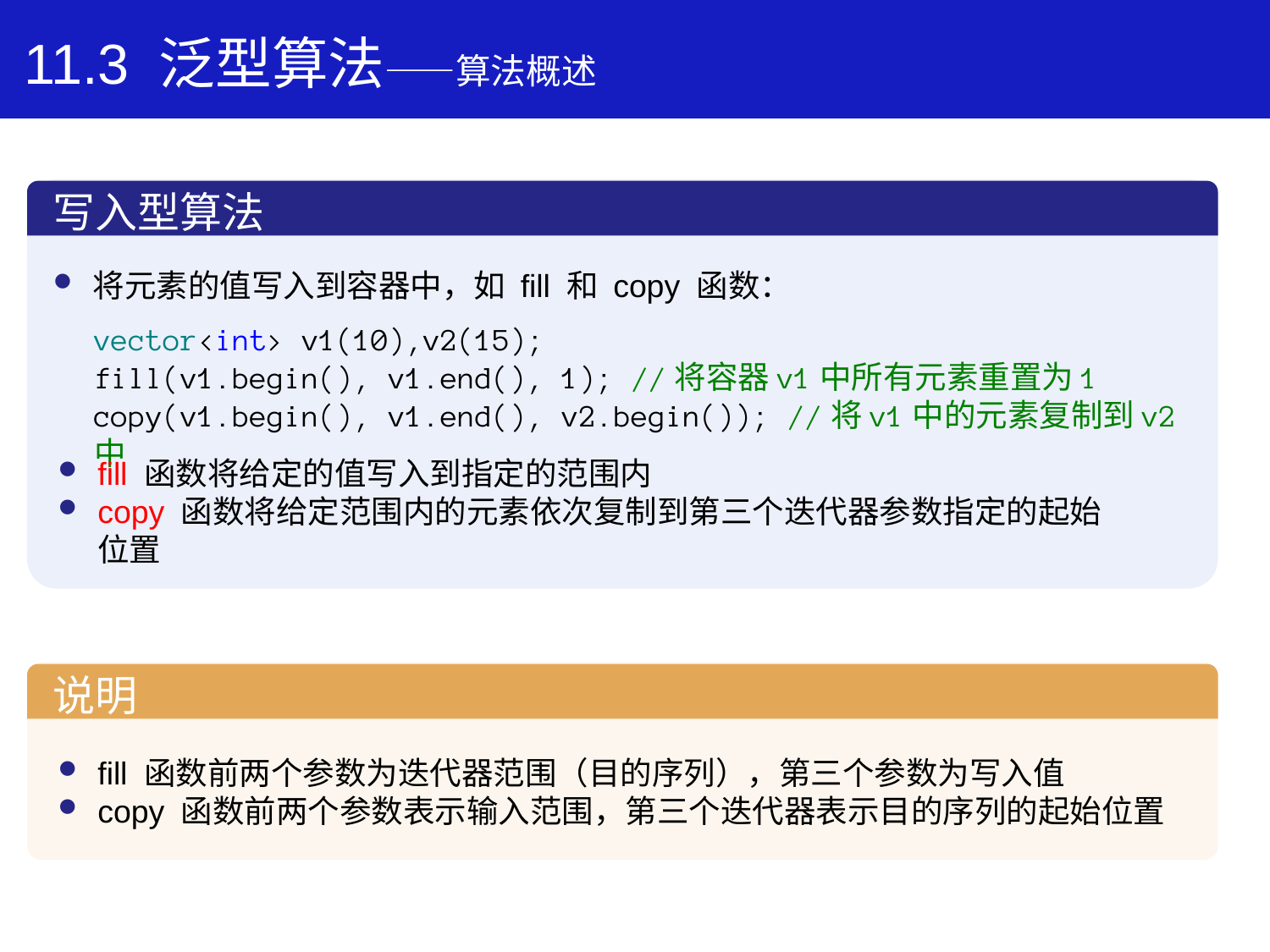

11.3 泛型算法——算法概述
写入型算法

将元素的值写入到容器中，如 fill 和 copy 函数：
vector<int> v1(10),v2(15);
fill(v1.begin(), v1.end(), 1); //将容器v1中所有元素重置为1
copy(v1.begin(), v1.end(), v2.begin()); //将v1中的元素复制到v2中
fill 函数将给定的值写入到指定的范围内
copy 函数将给定范围内的元素依次复制到第三个迭代器参数指定的起始位置
说明

fill 函数前两个参数为迭代器范围（目的序列），第三个参数为写入值
copy 函数前两个参数表示输入范围，第三个迭代器表示目的序列的起始位置
52